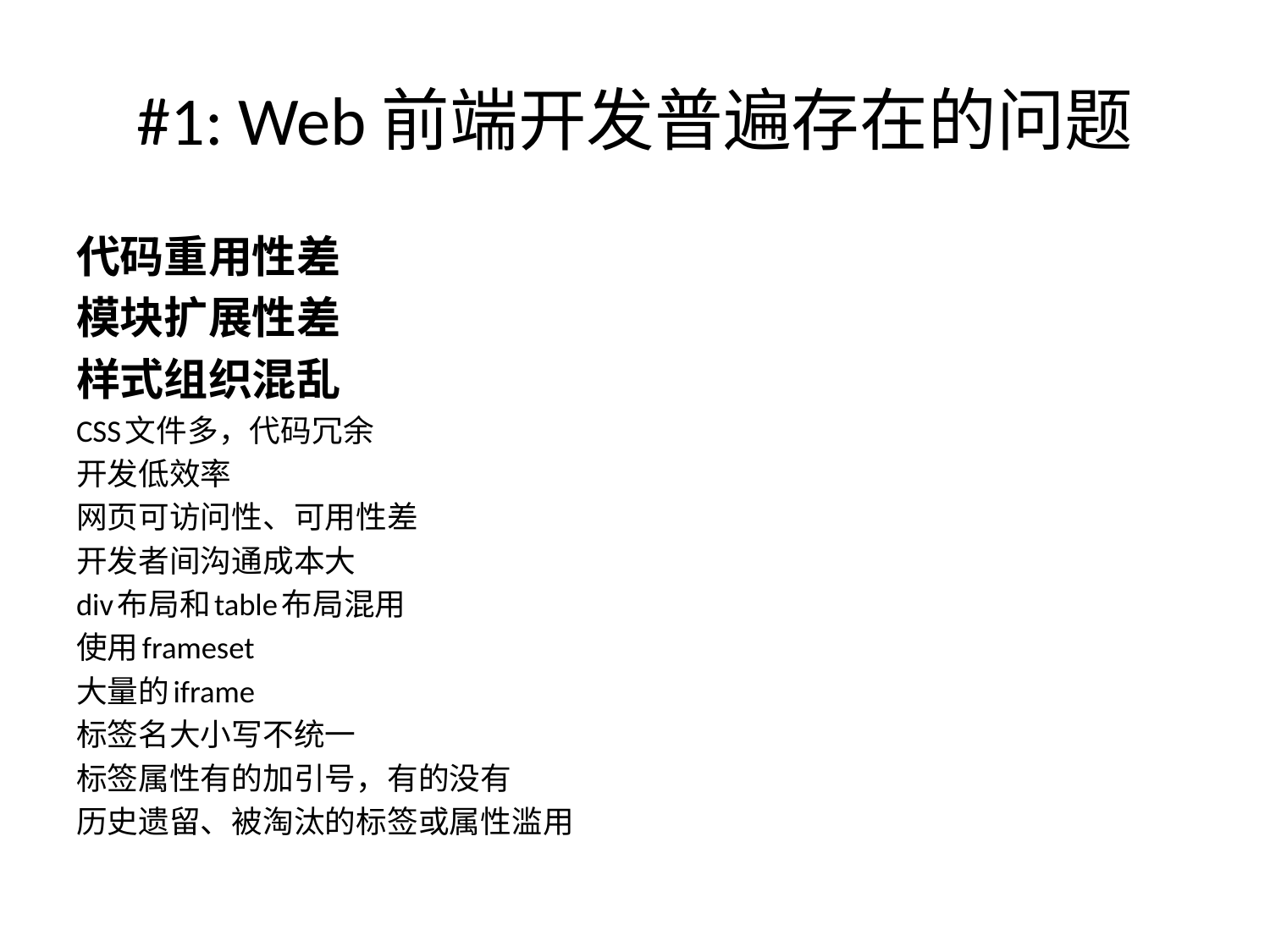

# #1: Web前端开发普遍存在的问题
代码重用性差
模块扩展性差
样式组织混乱
CSS文件多，代码冗余
开发低效率
网页可访问性、可用性差
开发者间沟通成本大
div布局和table布局混用
使用frameset
大量的iframe
标签名大小写不统一
标签属性有的加引号，有的没有
历史遗留、被淘汰的标签或属性滥用